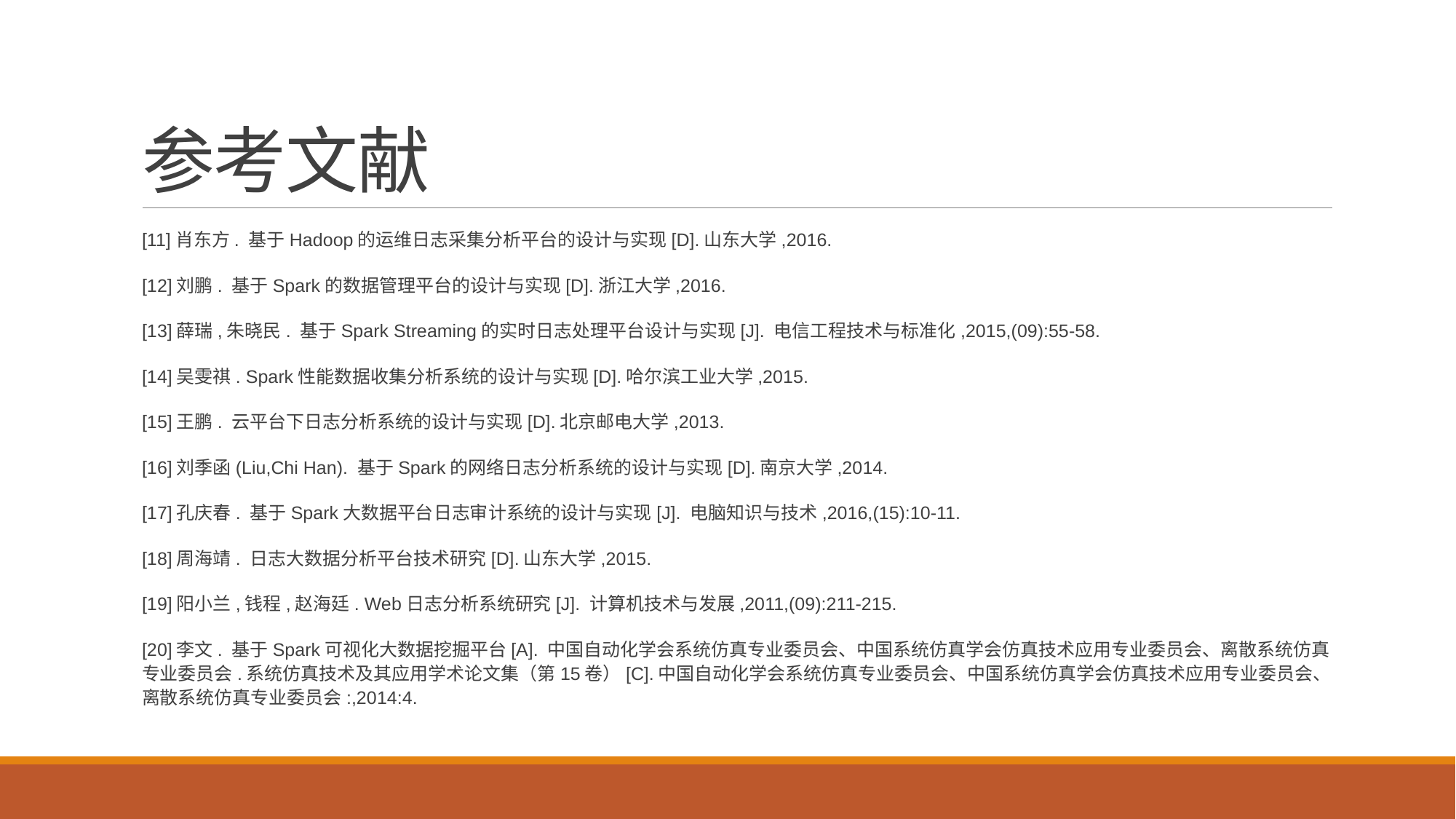

# 参考文献
[11]肖东方. 基于Hadoop的运维日志采集分析平台的设计与实现[D].山东大学,2016.
[12]刘鹏. 基于Spark的数据管理平台的设计与实现[D].浙江大学,2016.
[13]薛瑞,朱晓民. 基于Spark Streaming的实时日志处理平台设计与实现[J]. 电信工程技术与标准化,2015,(09):55-58.
[14]吴雯祺. Spark性能数据收集分析系统的设计与实现[D].哈尔滨工业大学,2015.
[15]王鹏. 云平台下日志分析系统的设计与实现[D].北京邮电大学,2013.
[16]刘季函(Liu,Chi Han). 基于Spark的网络日志分析系统的设计与实现[D].南京大学,2014.
[17]孔庆春. 基于Spark大数据平台日志审计系统的设计与实现[J]. 电脑知识与技术,2016,(15):10-11.
[18]周海靖. 日志大数据分析平台技术研究[D].山东大学,2015.
[19]阳小兰,钱程,赵海廷. Web日志分析系统研究[J]. 计算机技术与发展,2011,(09):211-215.
[20]李文. 基于Spark可视化大数据挖掘平台[A]. 中国自动化学会系统仿真专业委员会、中国系统仿真学会仿真技术应用专业委员会、离散系统仿真专业委员会.系统仿真技术及其应用学术论文集（第15卷）[C].中国自动化学会系统仿真专业委员会、中国系统仿真学会仿真技术应用专业委员会、离散系统仿真专业委员会:,2014:4.